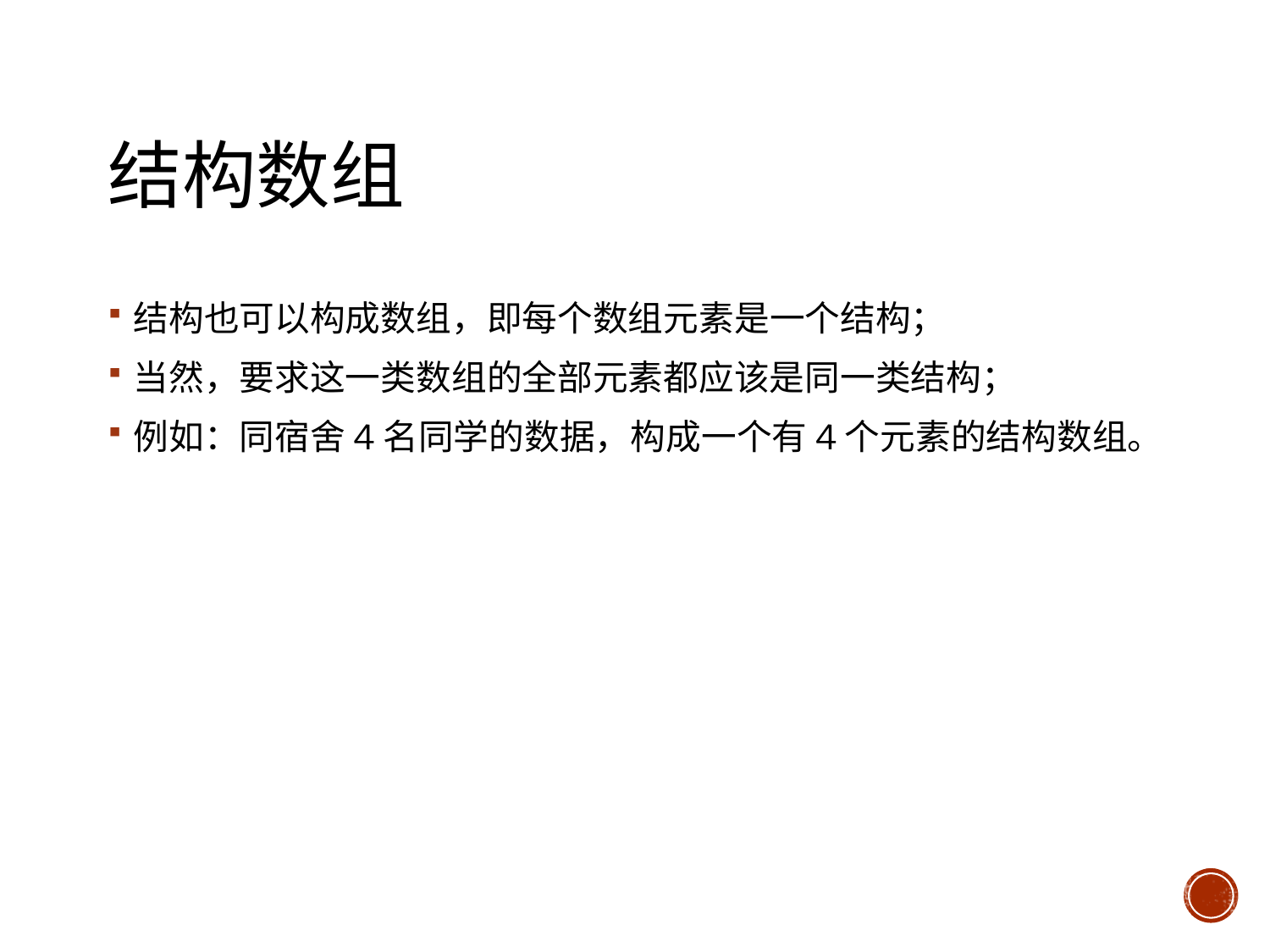

# 结构数组
结构也可以构成数组，即每个数组元素是一个结构；
当然，要求这一类数组的全部元素都应该是同一类结构；
例如：同宿舍4名同学的数据，构成一个有4个元素的结构数组。